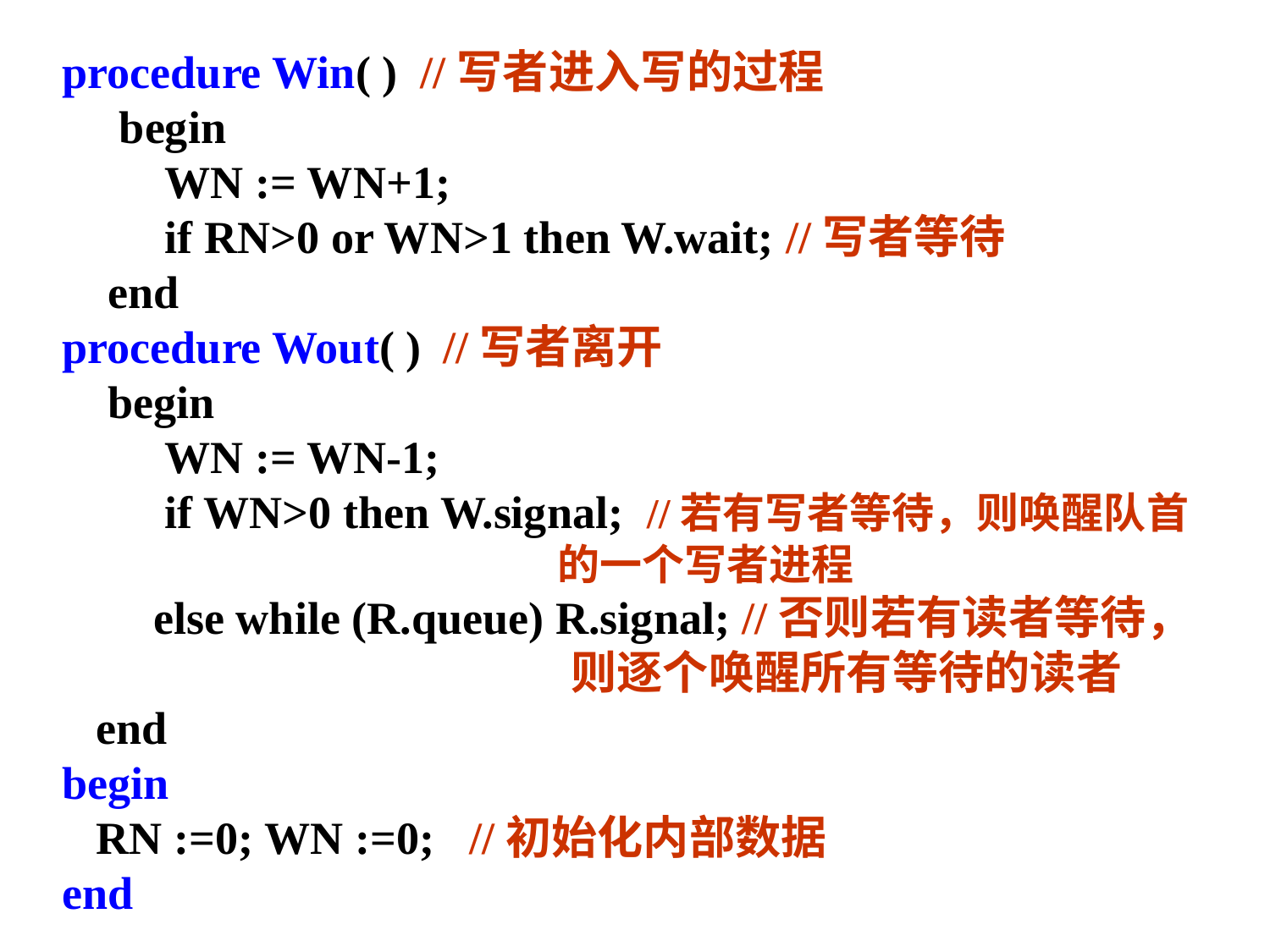

procedure Win( )  //写者进入写的过程
     begin
         WN := WN+1;
         if RN>0 or WN>1 then W.wait; //写者等待
    end
procedure Wout( )	//写者离开
    begin
         WN := WN-1;
         if WN>0 then W.signal;  //若有写者等待，则唤醒队首
                                                   的一个写者进程
        else while (R.queue) R.signal; //否则若有读者等待，
                                                则逐个唤醒所有等待的读者
   end
begin
   RN :=0; WN :=0;   //初始化内部数据
end
144